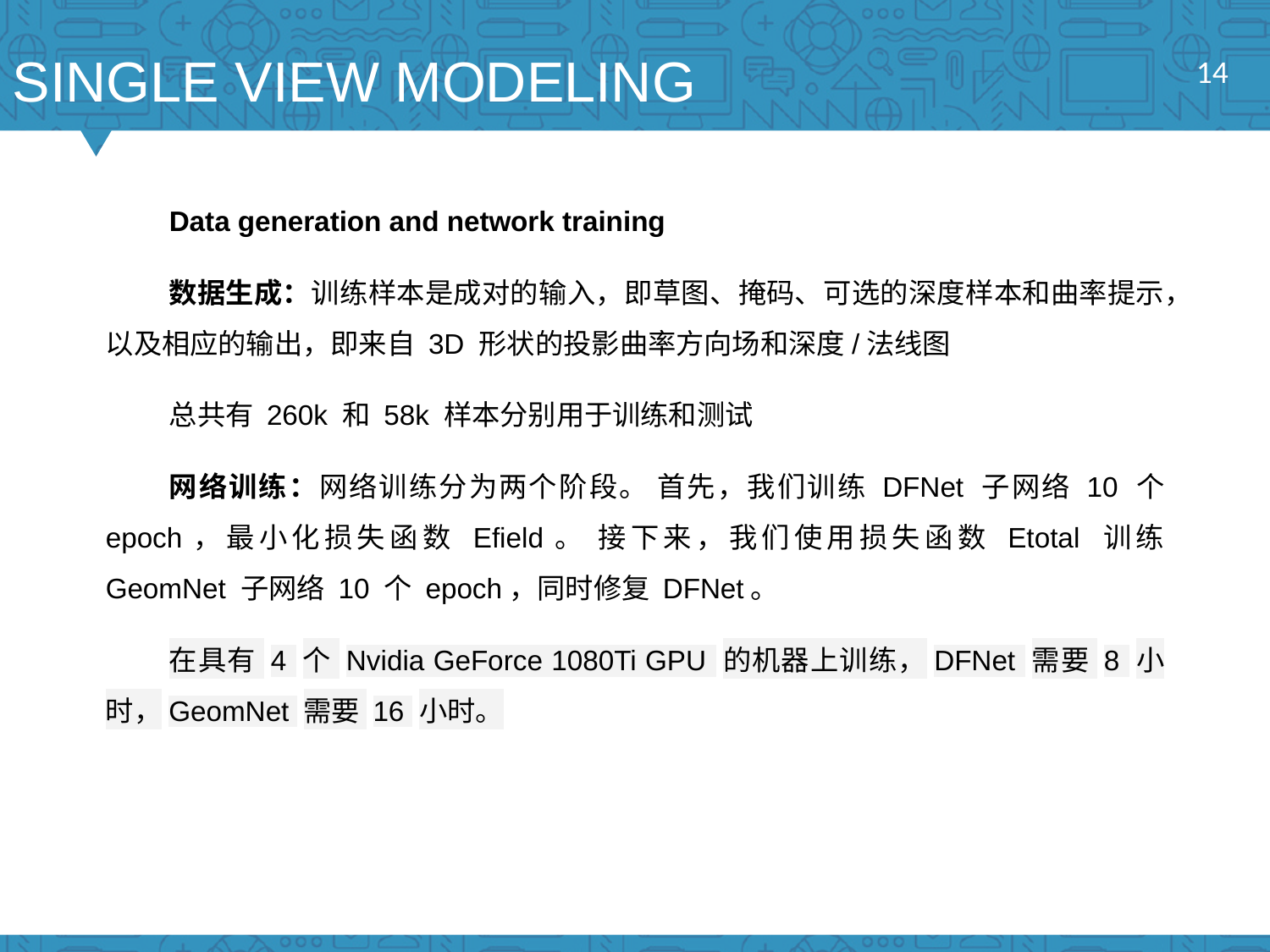

SINGLE VIEW MODELING
14
Data generation and network training
数据生成：训练样本是成对的输入，即草图、掩码、可选的深度样本和曲率提示，以及相应的输出，即来自 3D 形状的投影曲率方向场和深度/法线图
总共有 260k 和 58k 样本分别用于训练和测试
网络训练：网络训练分为两个阶段。 首先，我们训练 DFNet 子网络 10 个 epoch，最小化损失函数 Efield。 接下来，我们使用损失函数 Etotal 训练 GeomNet 子网络 10 个 epoch，同时修复 DFNet。
在具有 4 个 Nvidia GeForce 1080Ti GPU 的机器上训练，DFNet 需要 8 小时，GeomNet 需要 16 小时。